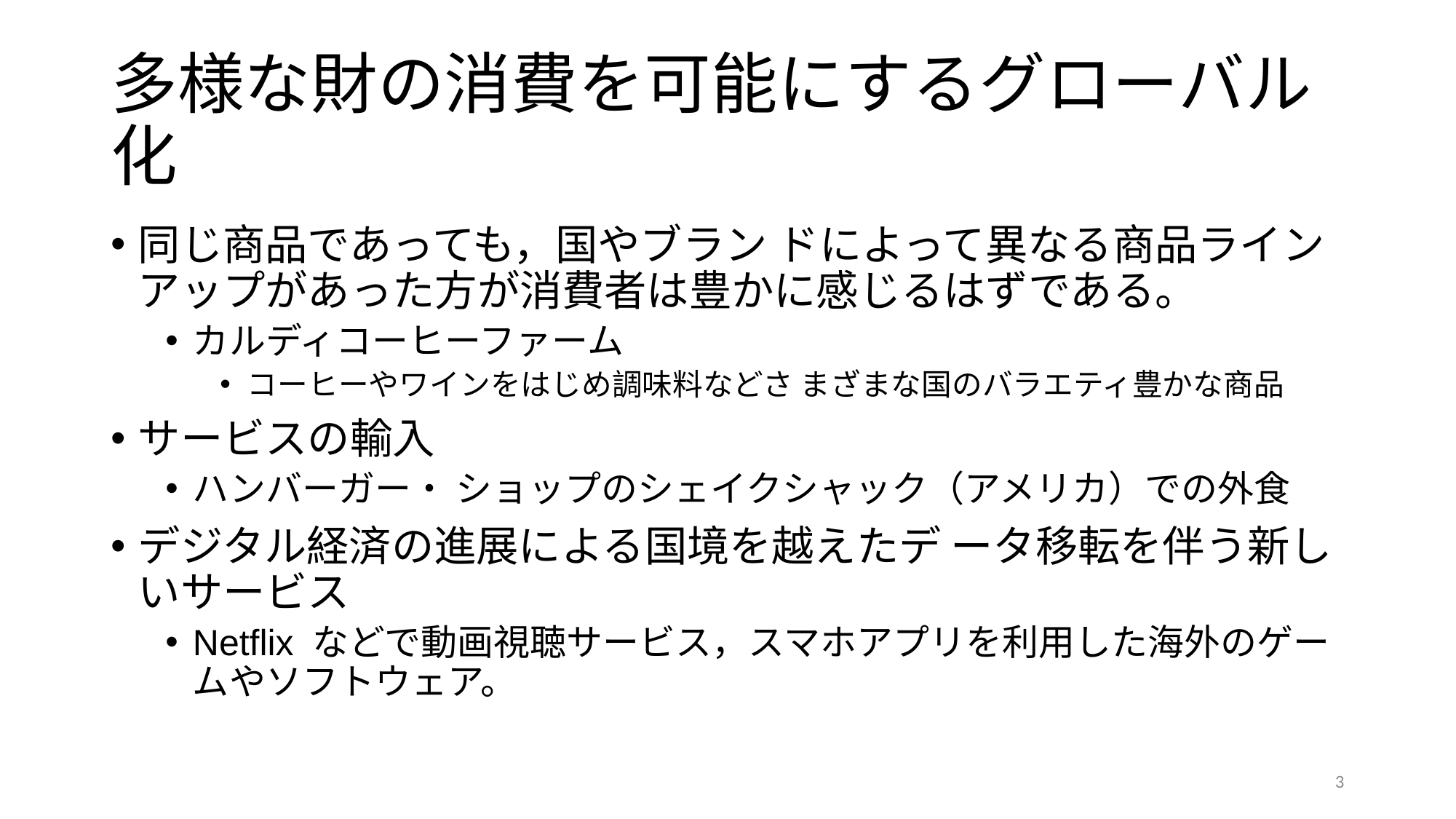

# 多様な財の消費を可能にするグローバル化
同じ商品であっても，国やブラン ドによって異なる商品ラインアップがあった方が消費者は豊かに感じるはずである。
カルディコーヒーファーム
コーヒーやワインをはじめ調味料などさ まざまな国のバラエティ豊かな商品
サービスの輸入
ハンバーガー・ ショップのシェイクシャック（アメリカ）での外食
デジタル経済の進展による国境を越えたデ ータ移転を伴う新しいサービス
Netflix などで動画視聴サービス，スマホアプリを利用した海外のゲームやソフトウェア。
3